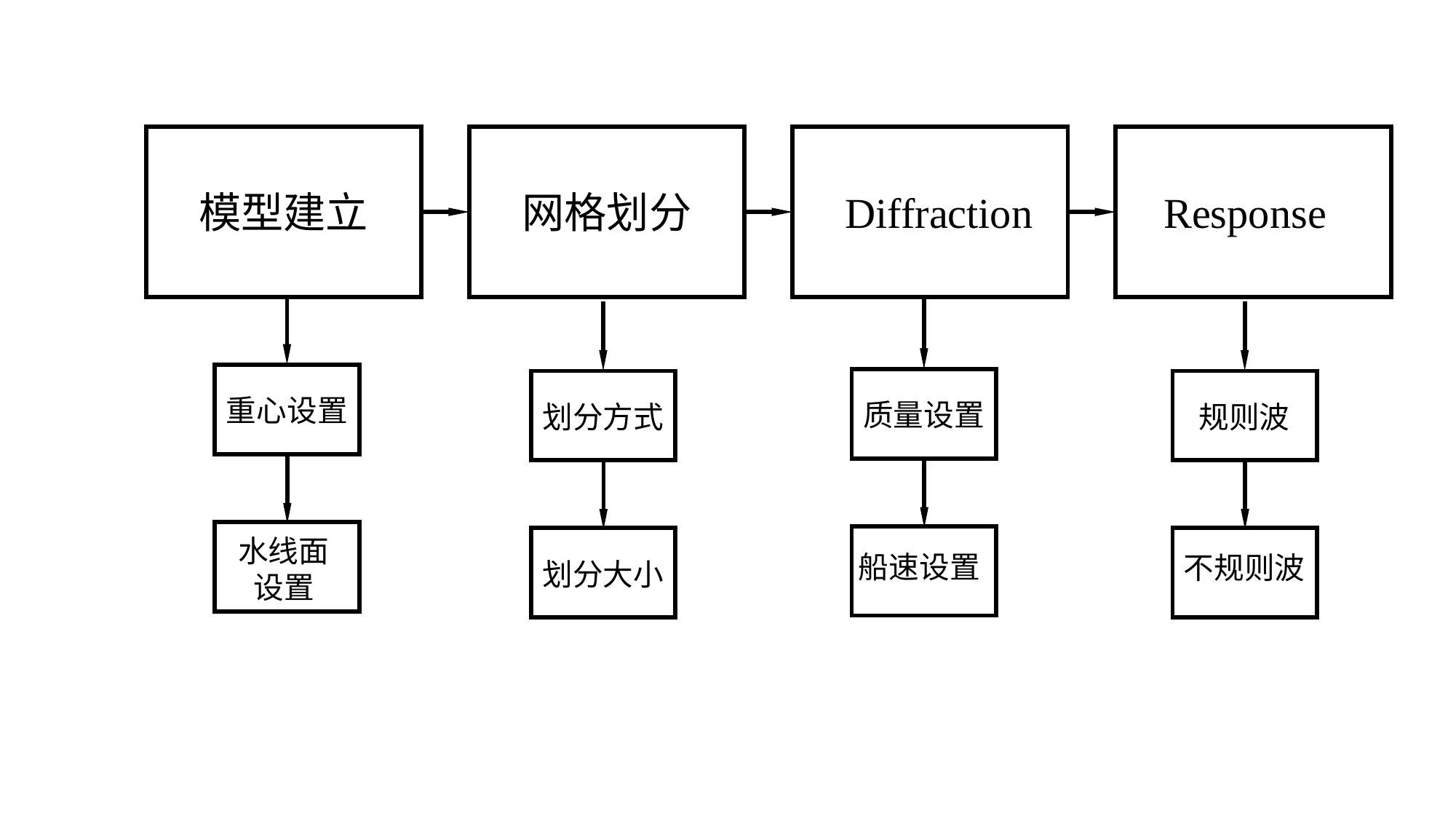

模型建立
网格划分
Diffraction
Response

重心设置
质量设置
划分方式
规则波

水线面
设置

船速设置
不规则波
划分大小